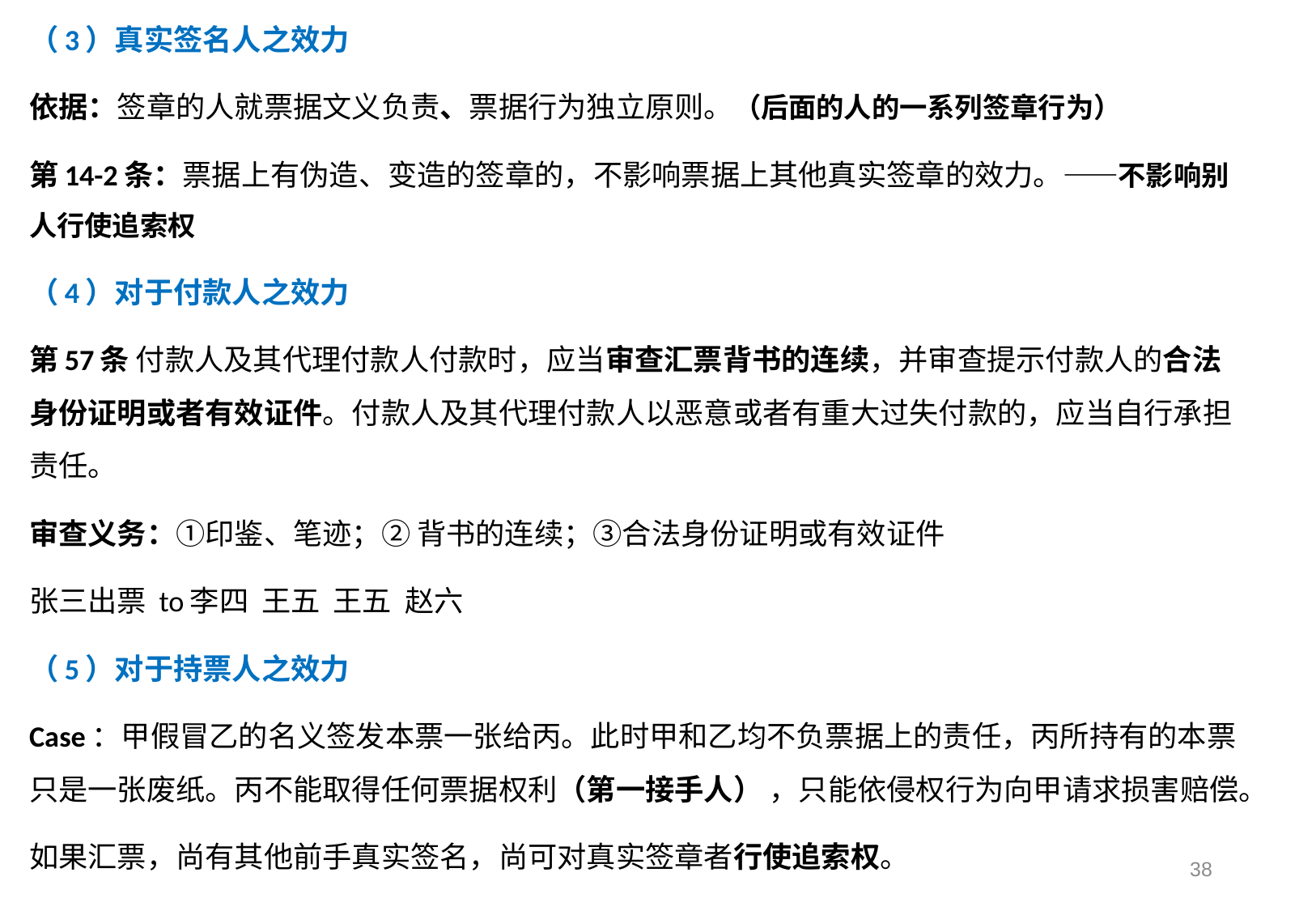

（3）真实签名人之效力
依据：签章的人就票据文义负责、票据行为独立原则。（后面的人的一系列签章行为）
第14-2条：票据上有伪造、变造的签章的，不影响票据上其他真实签章的效力。——不影响别人行使追索权
（4）对于付款人之效力
第57条 付款人及其代理付款人付款时，应当审查汇票背书的连续，并审查提示付款人的合法身份证明或者有效证件。付款人及其代理付款人以恶意或者有重大过失付款的，应当自行承担责任。
审查义务：①印鉴、笔迹；② 背书的连续；③合法身份证明或有效证件
张三出票 to李四  王五  王五  赵六
（5）对于持票人之效力
Case：甲假冒乙的名义签发本票一张给丙。此时甲和乙均不负票据上的责任，丙所持有的本票只是一张废纸。丙不能取得任何票据权利（第一接手人） ，只能依侵权行为向甲请求损害赔偿。
如果汇票，尚有其他前手真实签名，尚可对真实签章者行使追索权。
38